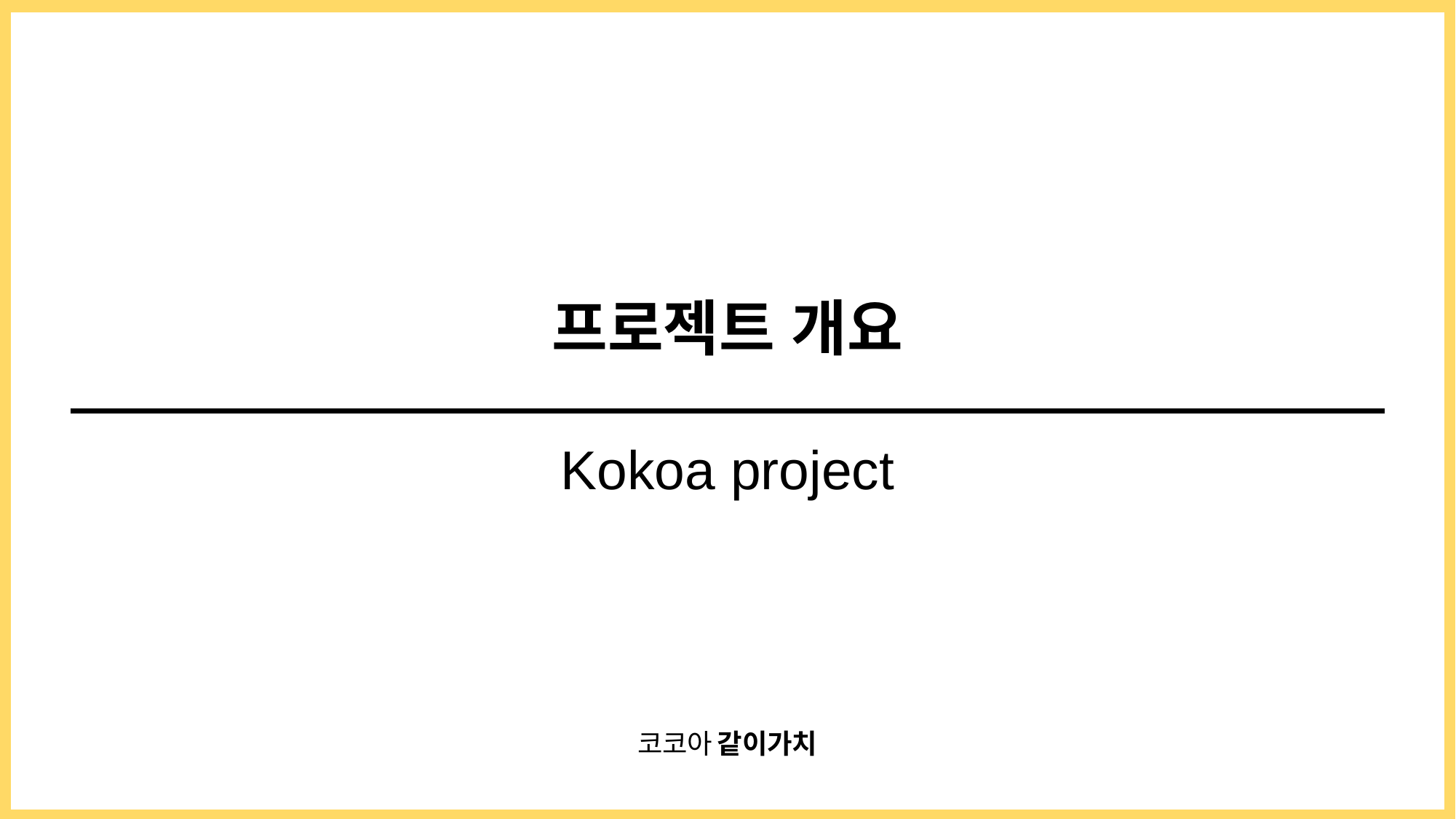

#
프로젝트 개요
Kokoa project

코코아 같이가치